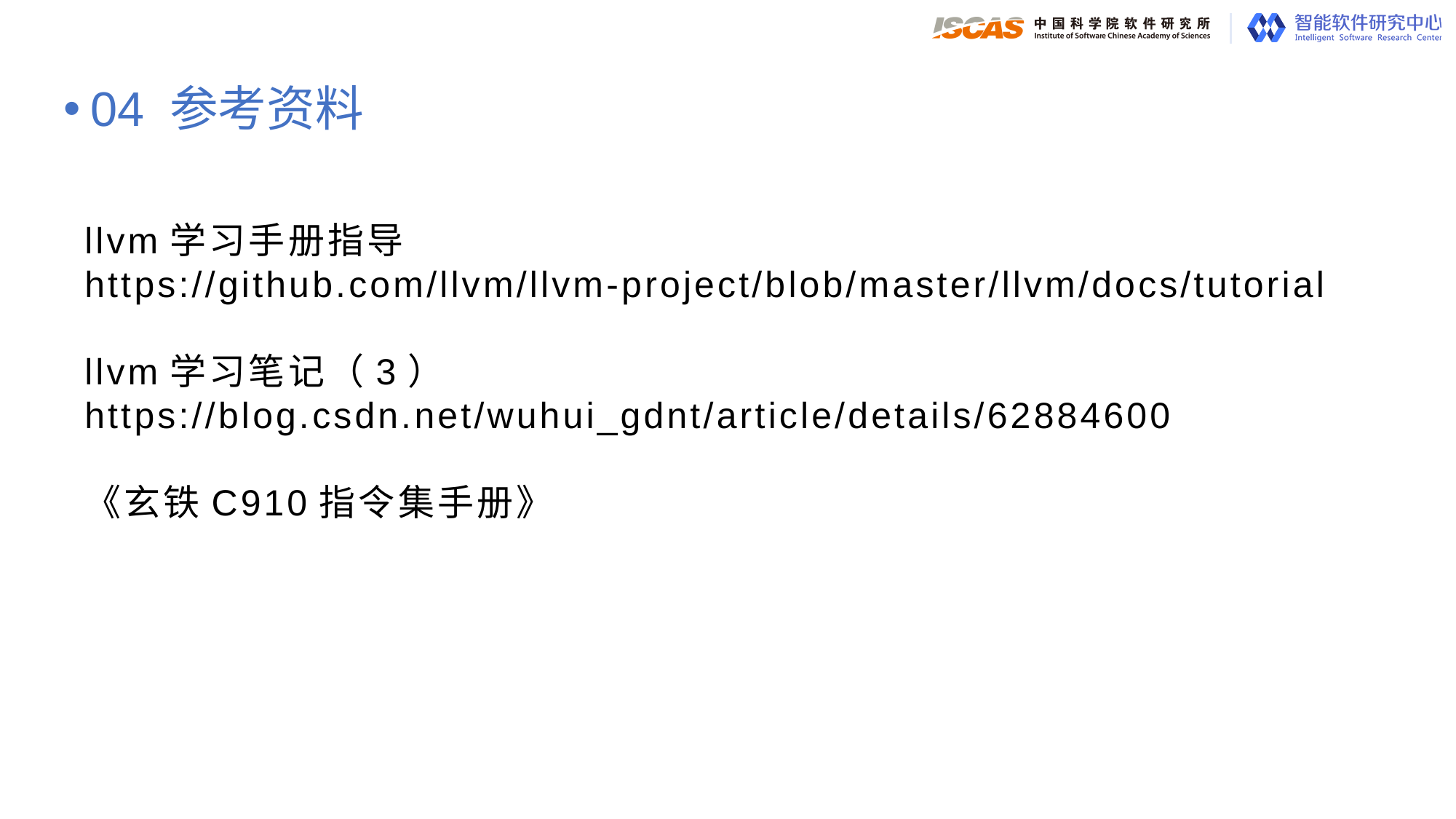

04 参考资料

llvm学习手册指导
https://github.com/llvm/llvm-project/blob/master/llvm/docs/tutorial

llvm学习笔记（3）
https://blog.csdn.net/wuhui_gdnt/article/details/62884600

《玄铁C910指令集手册》